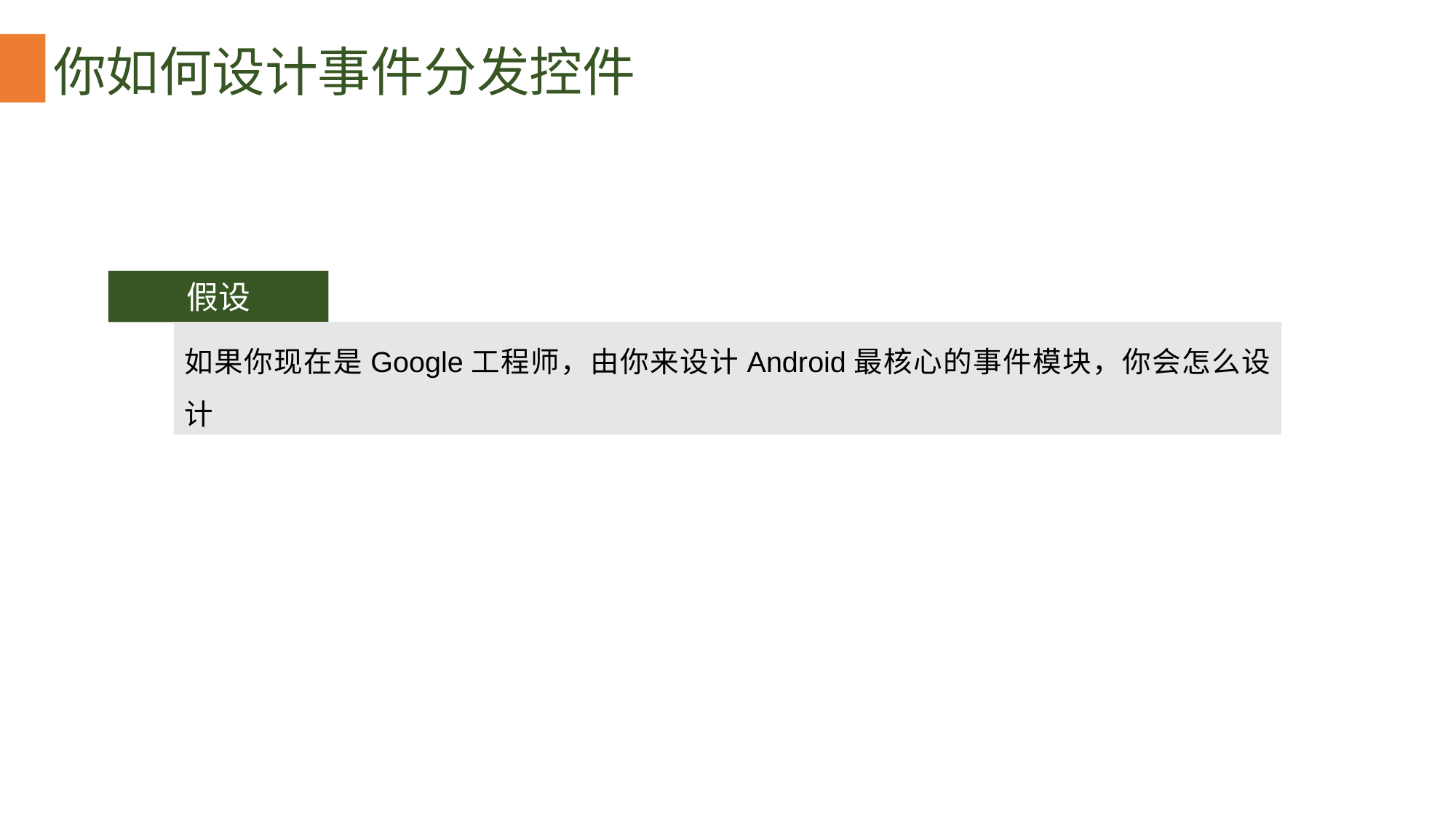

你如何设计事件分发控件
假设
如果你现在是Google工程师，由你来设计Android最核心的事件模块，你会怎么设计